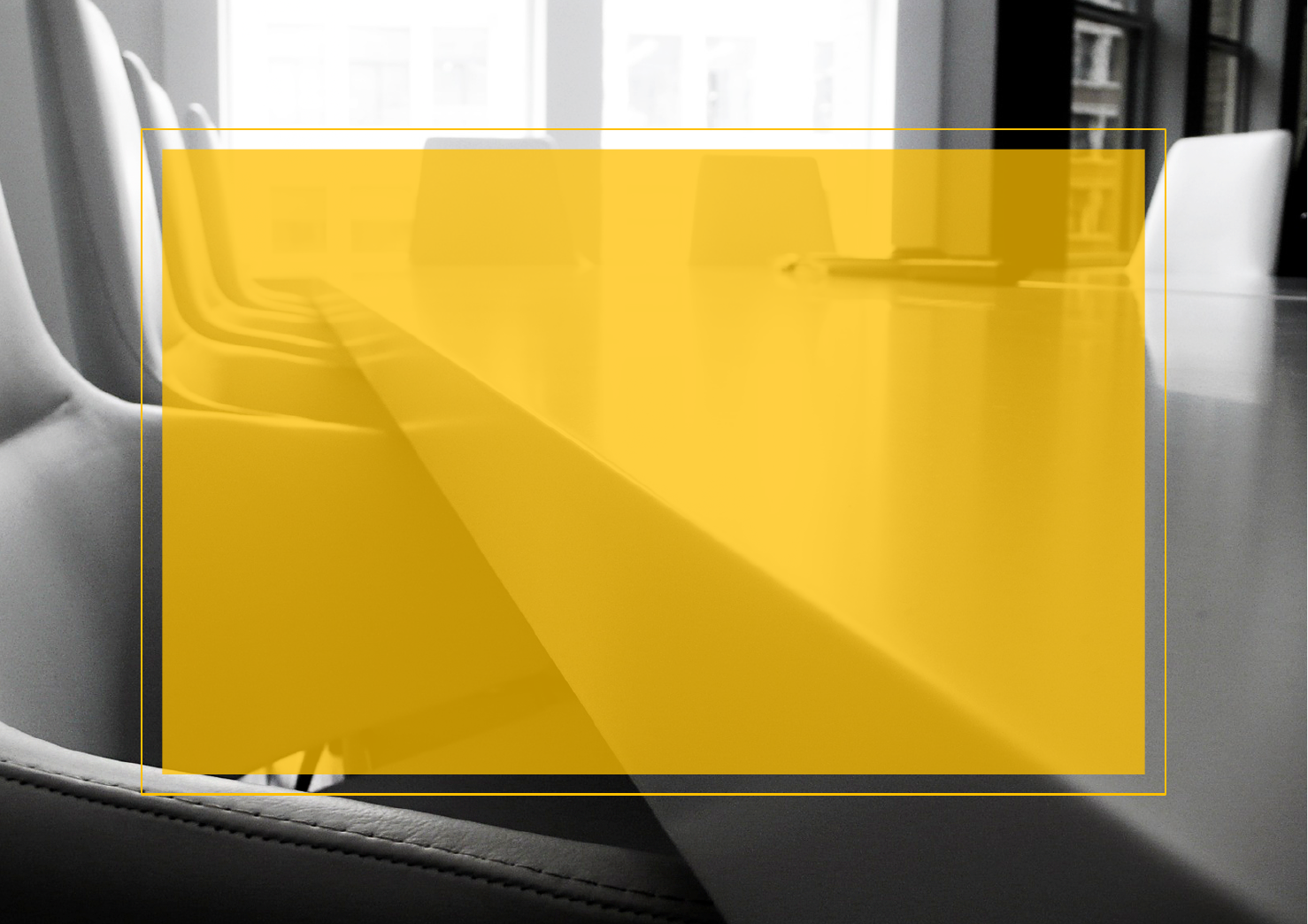

1. 필요 모듈 설치
인공지능 U 헬스케어